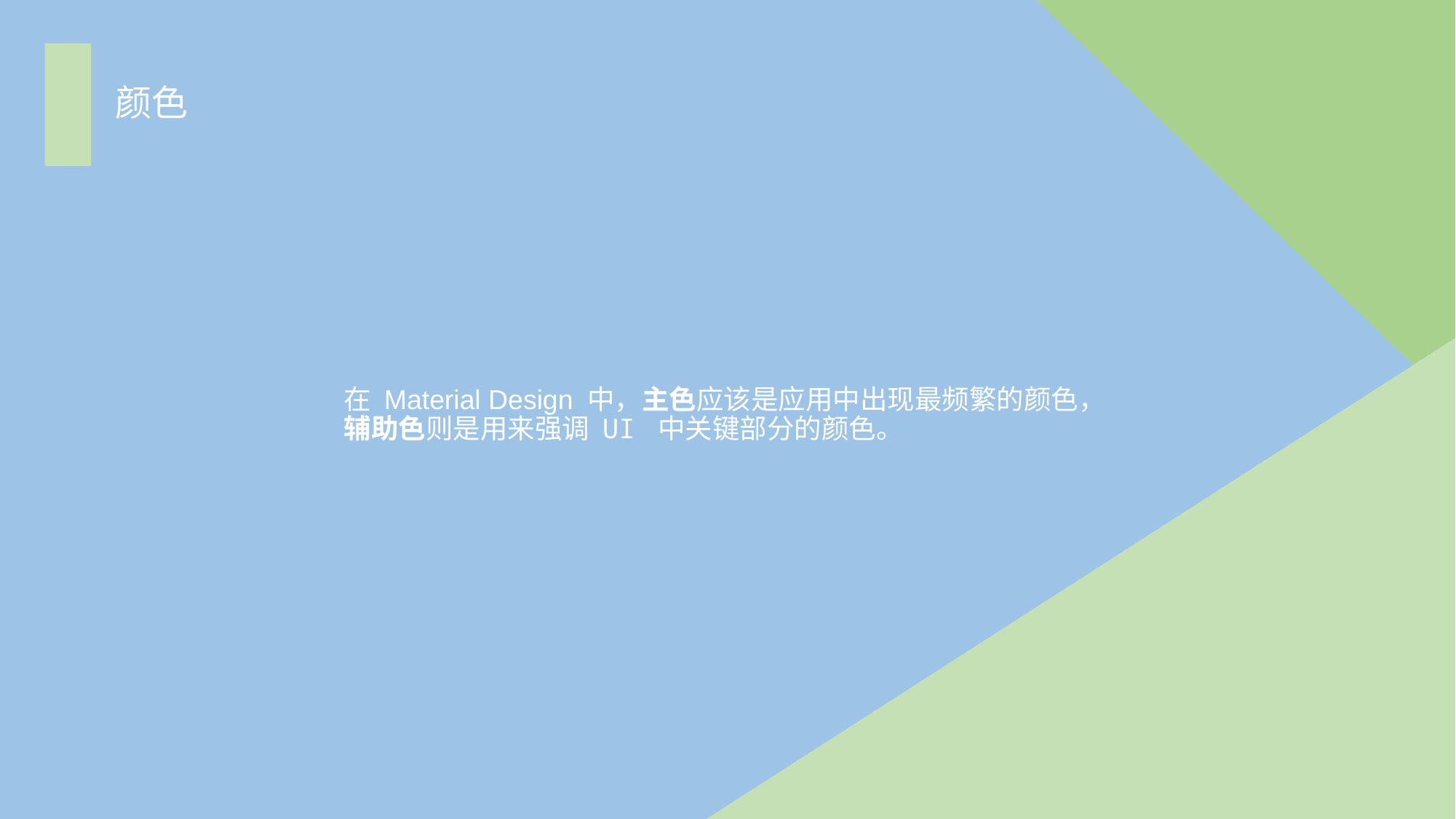

# 颜色

在 Material Design 中，主色应该是应用中出现最频繁的颜色，辅助色则是用来强调 UI 中关键部分的颜色。